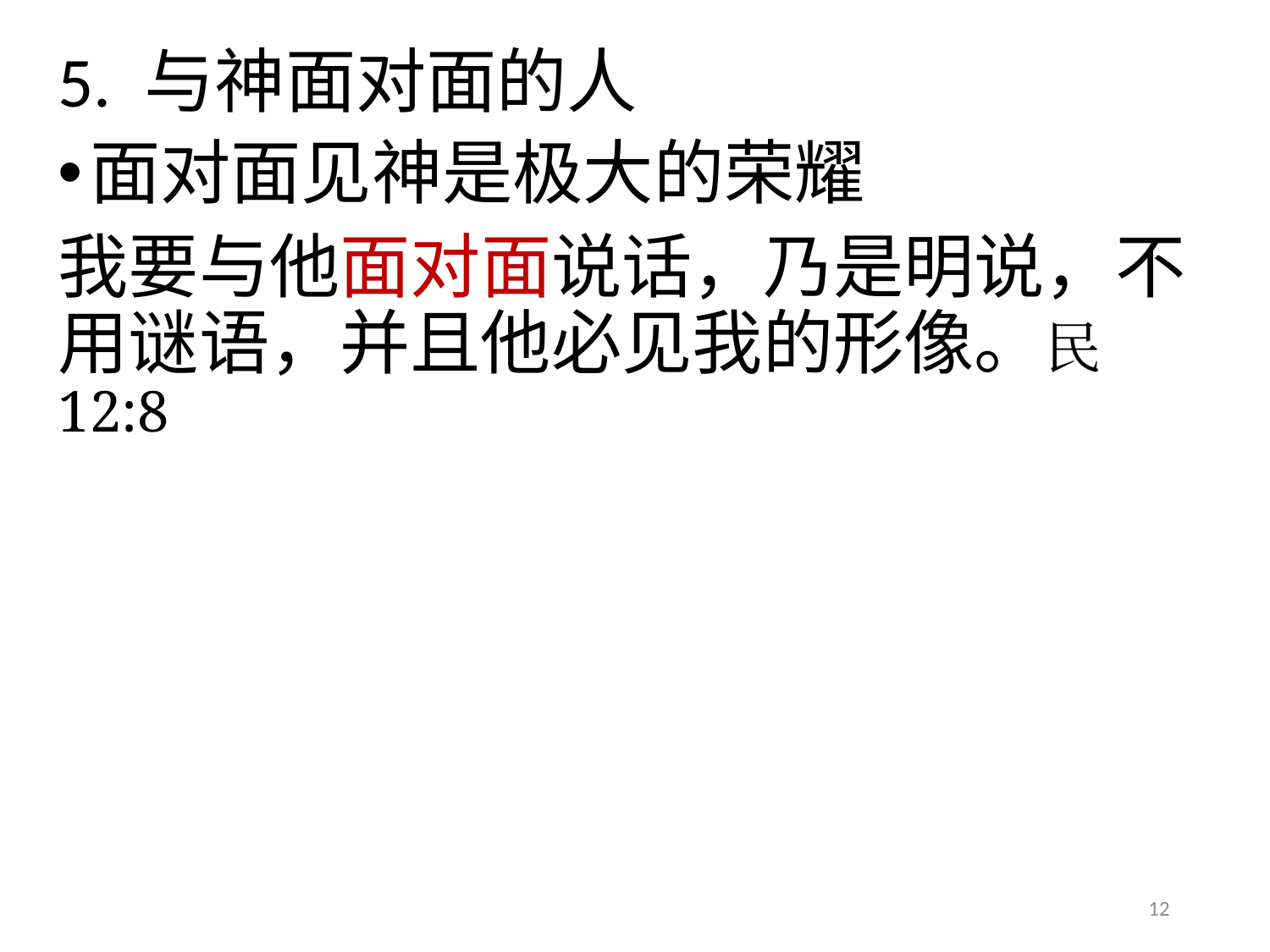

# 5. 与神面对面的人
面对面见神是极大的荣耀
我要与他面对面说话，乃是明说，不用谜语，并且他必见我的形像。民12:8
12